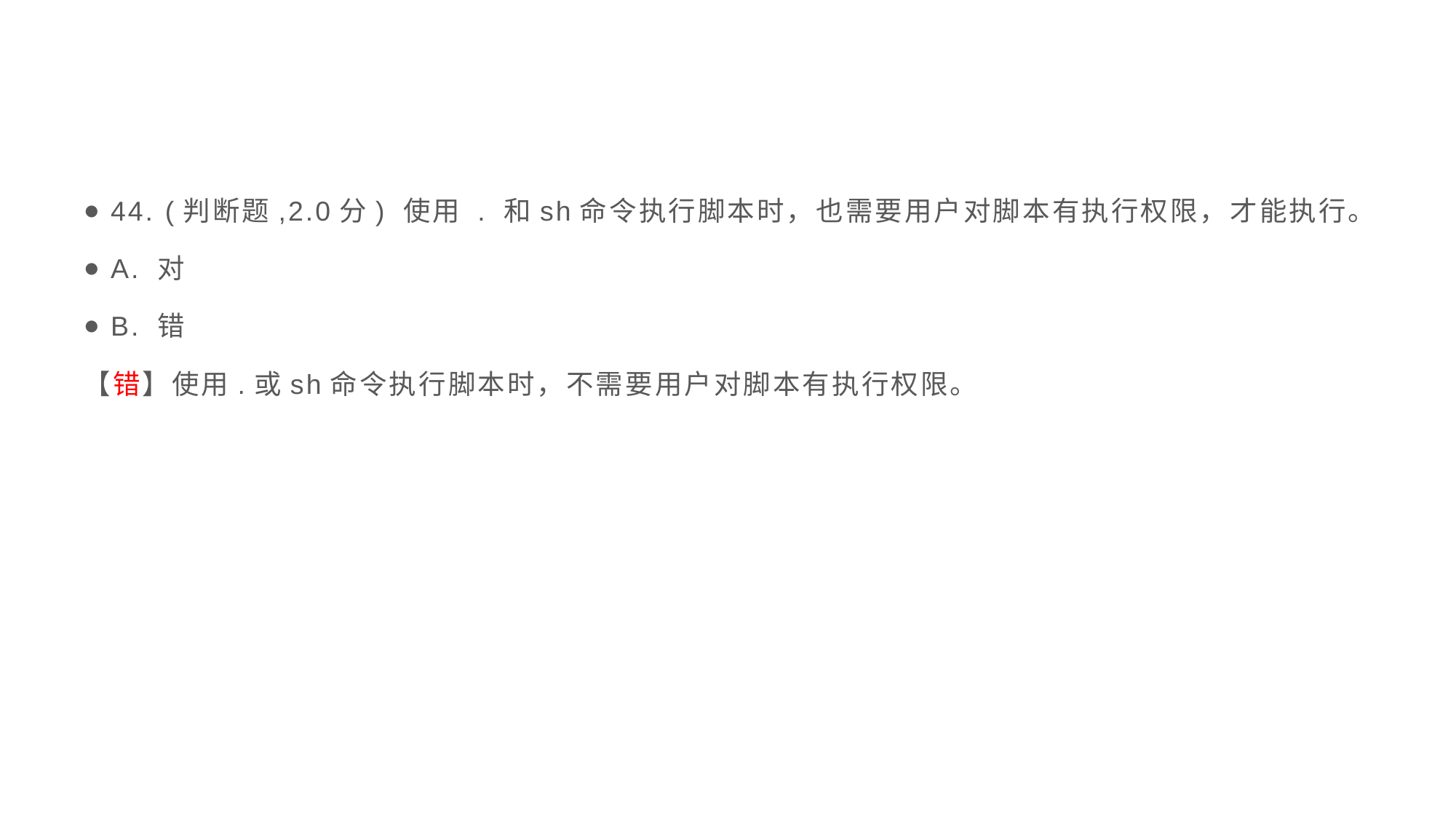

#
44. (判断题,2.0分) 使用 . 和sh命令执行脚本时，也需要用户对脚本有执行权限，才能执行。
A. 对
B. 错
【错】使用.或sh命令执行脚本时，不需要用户对脚本有执行权限。